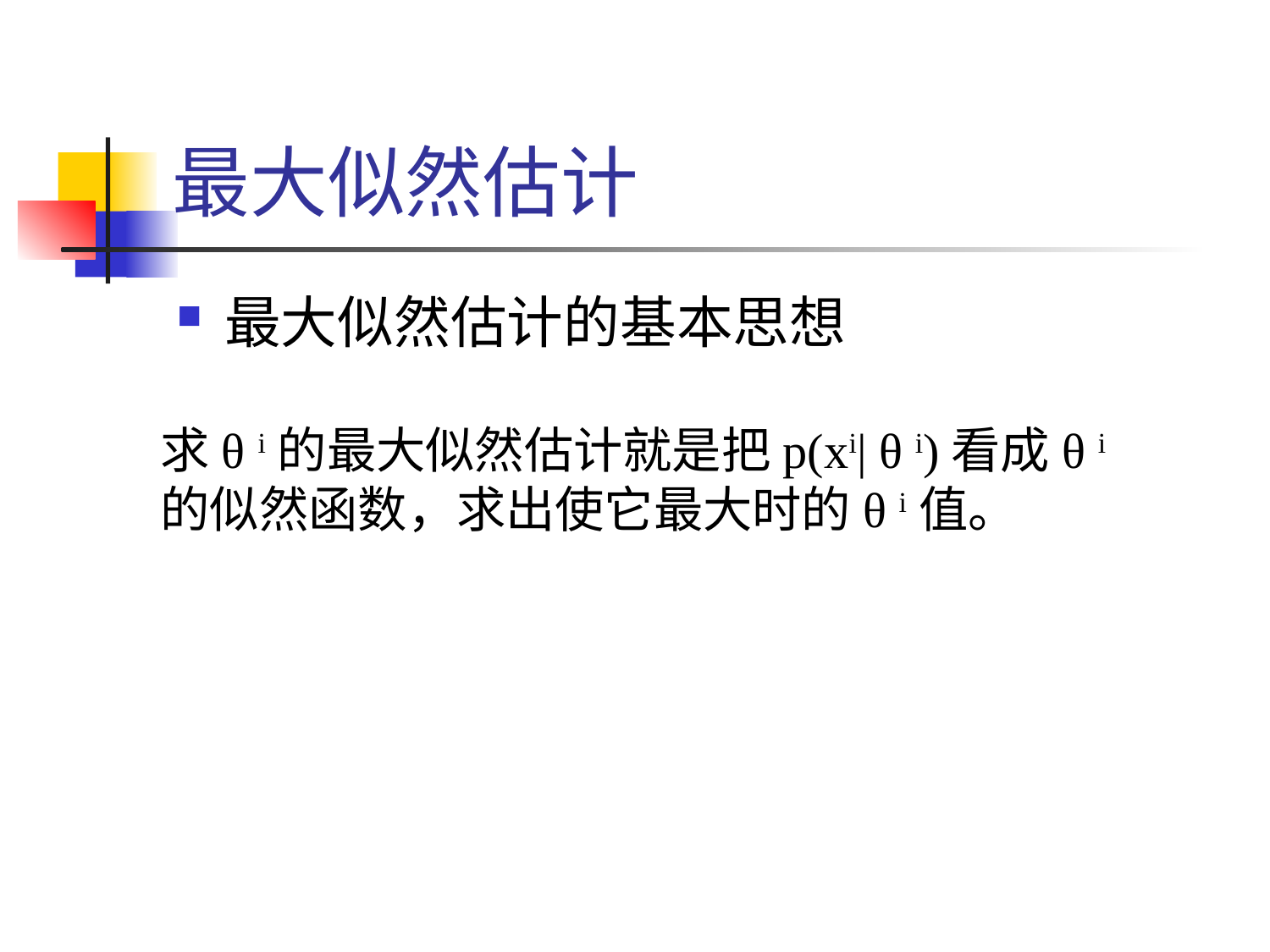

# 最大似然估计
最大似然估计的基本思想
求θ i的最大似然估计就是把p(xi| θ i)看成θ i的似然函数，求出使它最大时的θ i值。